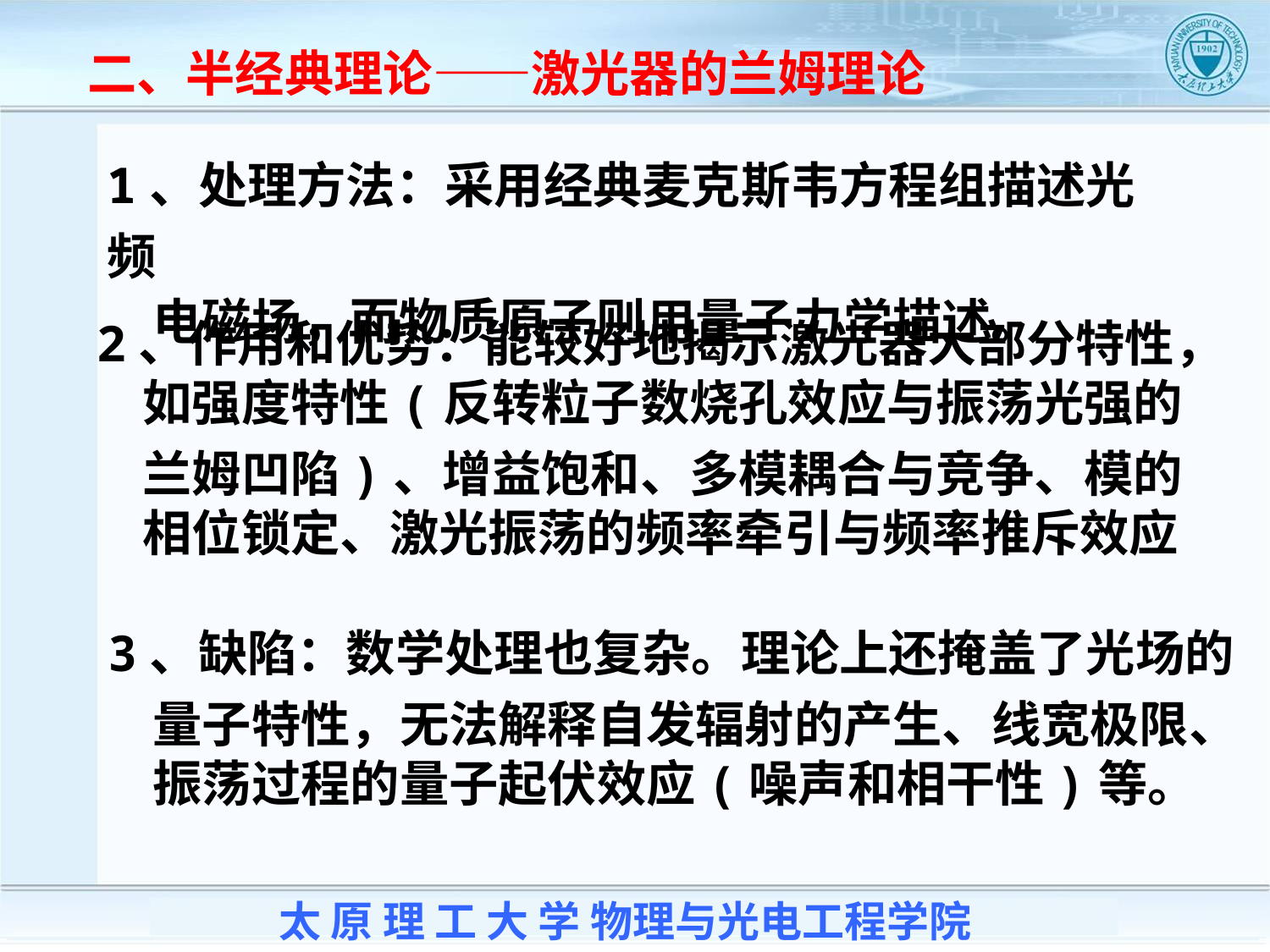

二、半经典理论——激光器的兰姆理论
1、处理方法：采用经典麦克斯韦方程组描述光频
   电磁场，而物质原子则用量子力学描述。
2、作用和优势：能较好地揭示激光器大部分特性，
   如强度特性(反转粒子数烧孔效应与振荡光强的
   兰姆凹陷)、增益饱和、多模耦合与竞争、模的
   相位锁定、激光振荡的频率牵引与频率推斥效应
3、缺陷：数学处理也复杂。理论上还掩盖了光场的
   量子特性，无法解释自发辐射的产生、线宽极限、
   振荡过程的量子起伏效应(噪声和相干性)等。